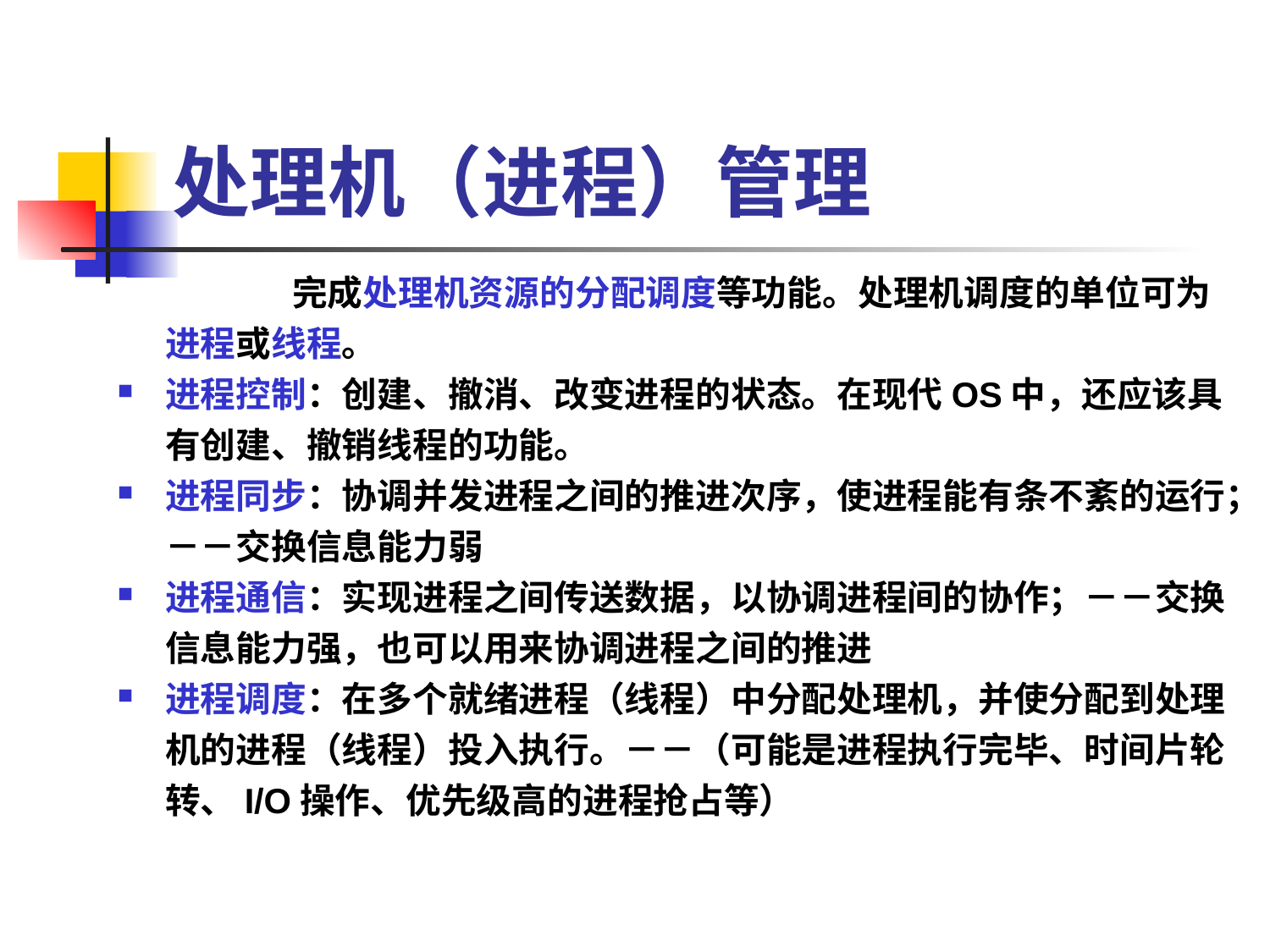

# 处理机（进程）管理
		完成处理机资源的分配调度等功能。处理机调度的单位可为进程或线程。
进程控制：创建、撤消、改变进程的状态。在现代OS中，还应该具有创建、撤销线程的功能。
进程同步：协调并发进程之间的推进次序，使进程能有条不紊的运行；－－交换信息能力弱
进程通信：实现进程之间传送数据，以协调进程间的协作；－－交换信息能力强，也可以用来协调进程之间的推进
进程调度：在多个就绪进程（线程）中分配处理机，并使分配到处理机的进程（线程）投入执行。－－（可能是进程执行完毕、时间片轮转、I/O操作、优先级高的进程抢占等）